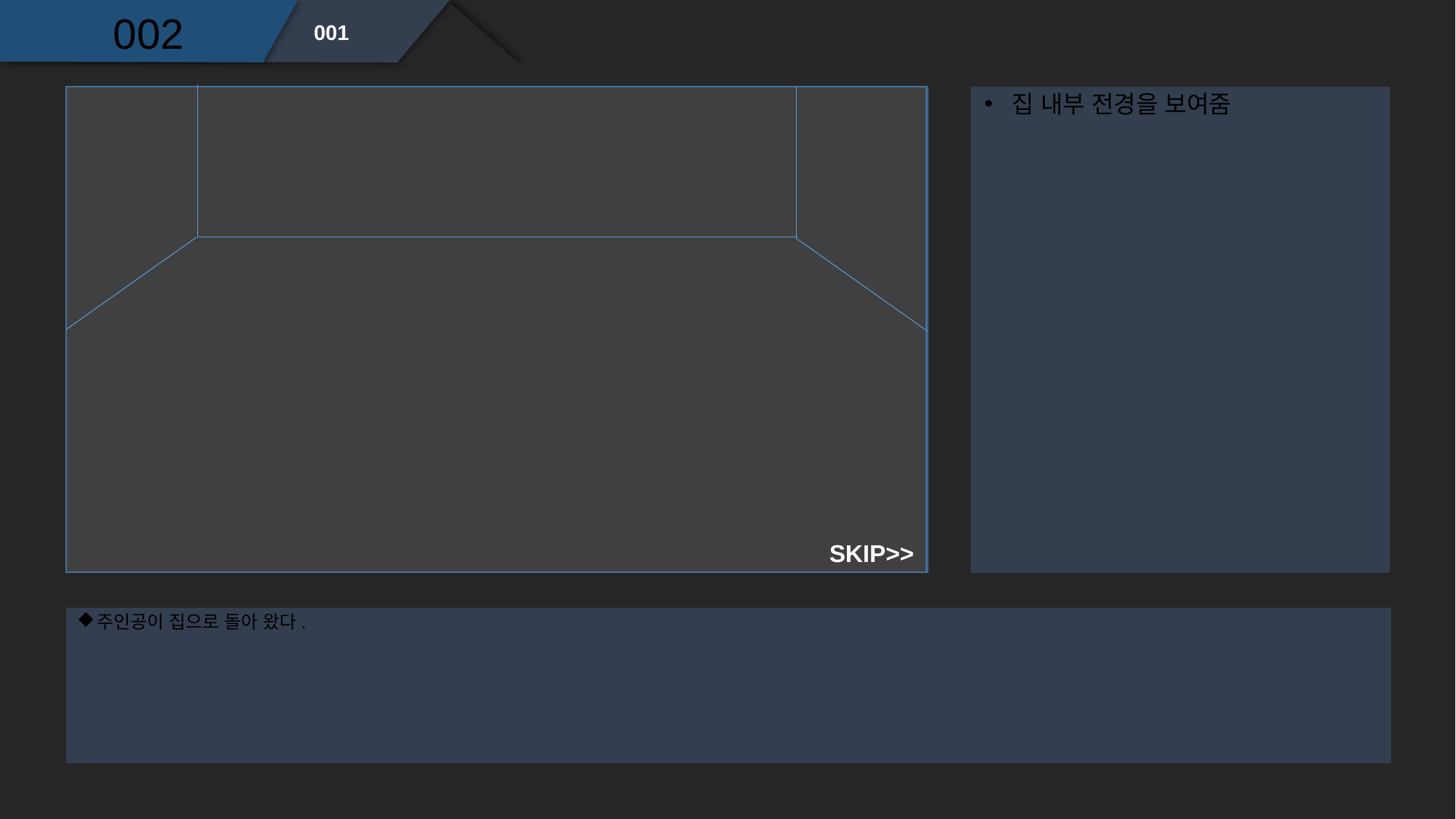

002
001

집 내부 전경을 보여줌

SKIP>>
주인공이 집으로 돌아 왔다.